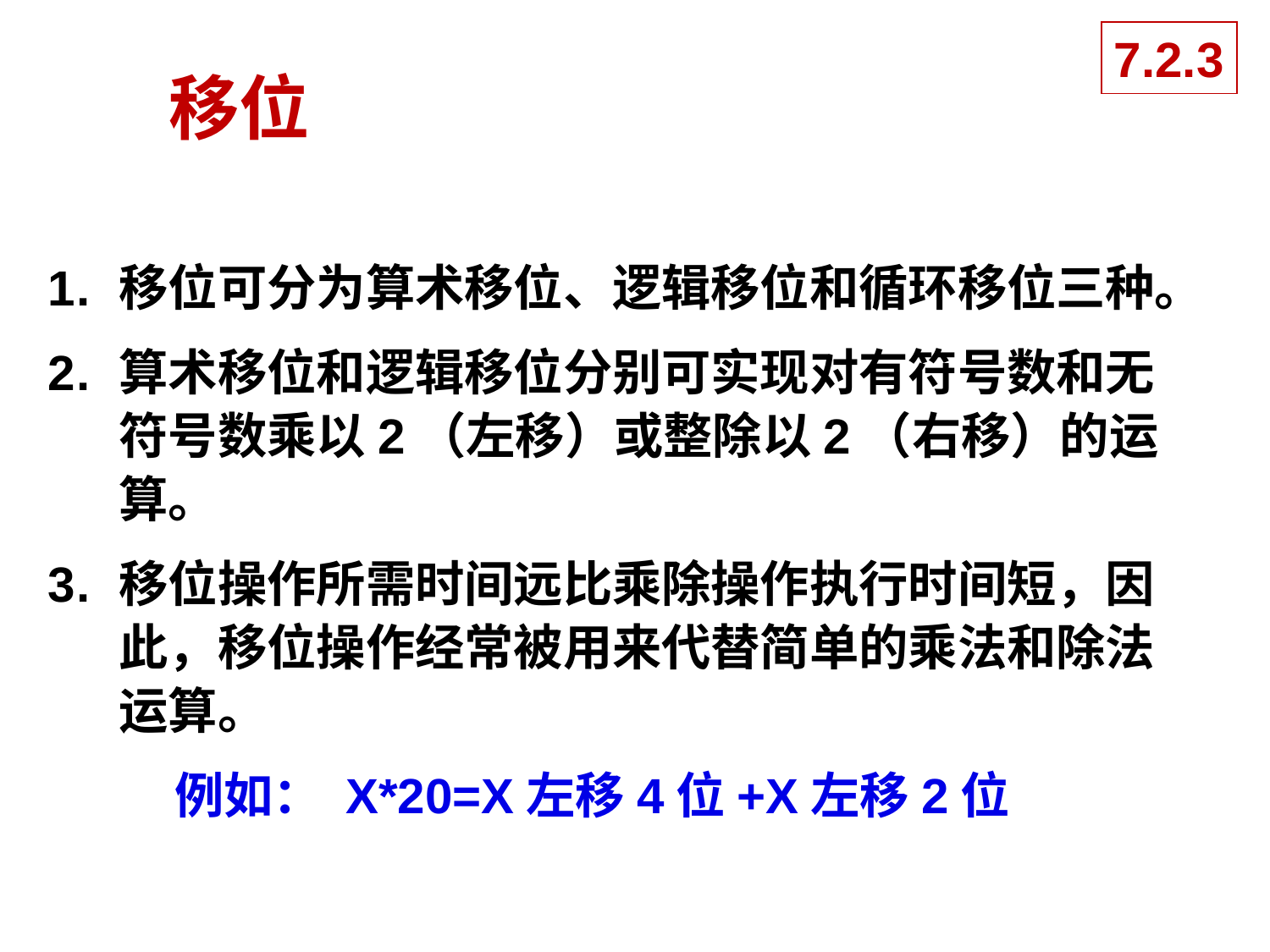

7.2.3
# 移位
移位可分为算术移位、逻辑移位和循环移位三种。
算术移位和逻辑移位分别可实现对有符号数和无符号数乘以2（左移）或整除以2（右移）的运算。
移位操作所需时间远比乘除操作执行时间短，因此，移位操作经常被用来代替简单的乘法和除法运算。
	例如： X*20=X左移4位+X左移2位